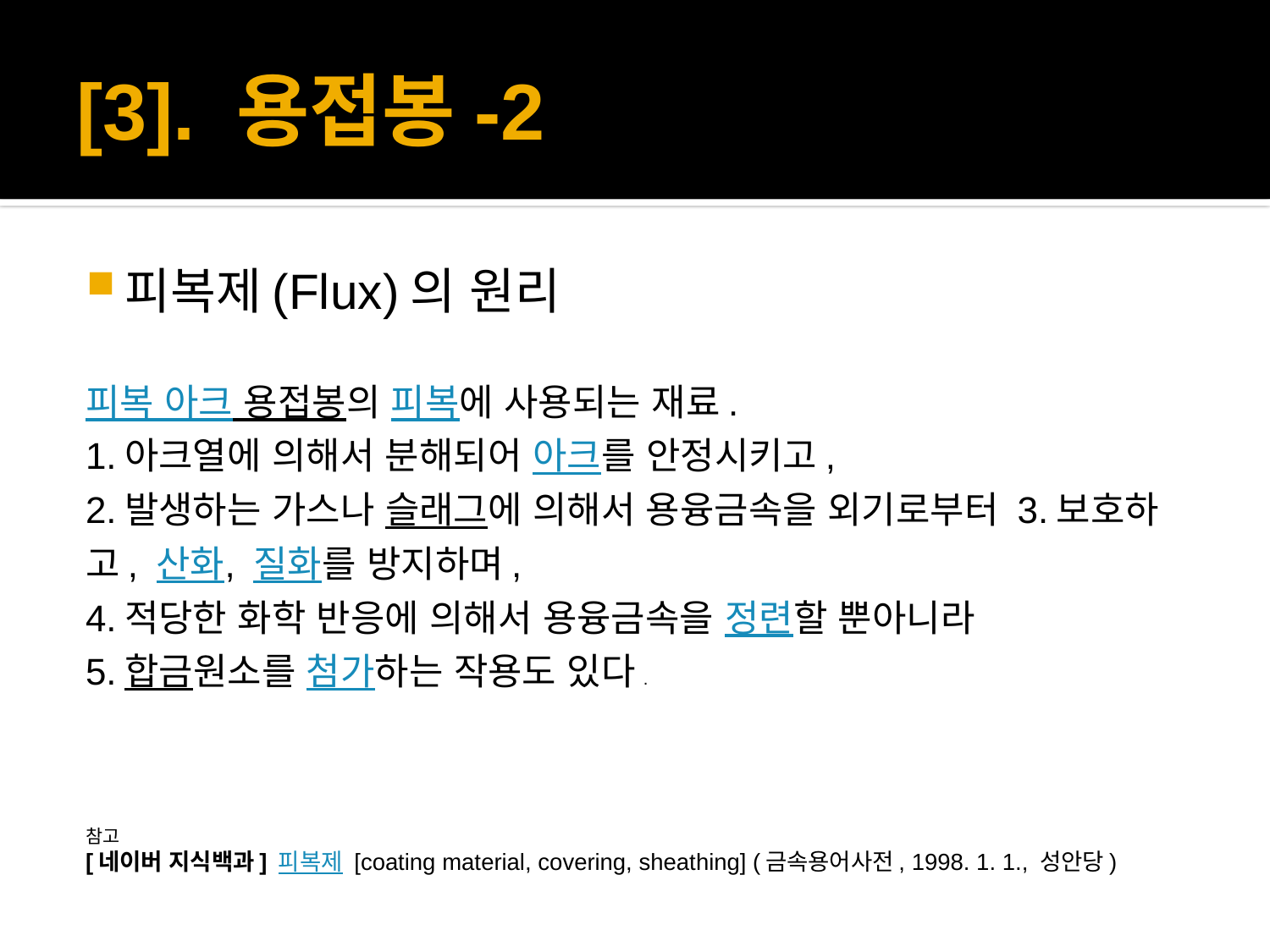

# [3]. 용접봉-2
피복제(Flux)의 원리

피복 아크 용접봉의 피복에 사용되는 재료.
1.아크열에 의해서 분해되어 아크를 안정시키고,
2.발생하는 가스나 슬래그에 의해서 용융금속을 외기로부터 3.보호하고, 산화, 질화를 방지하며,
4.적당한 화학 반응에 의해서 용융금속을 정련할 뿐아니라
5.합금원소를 첨가하는 작용도 있다.

참고
[네이버 지식백과] 피복제 [coating material, covering, sheathing] (금속용어사전, 1998. 1. 1., 성안당)